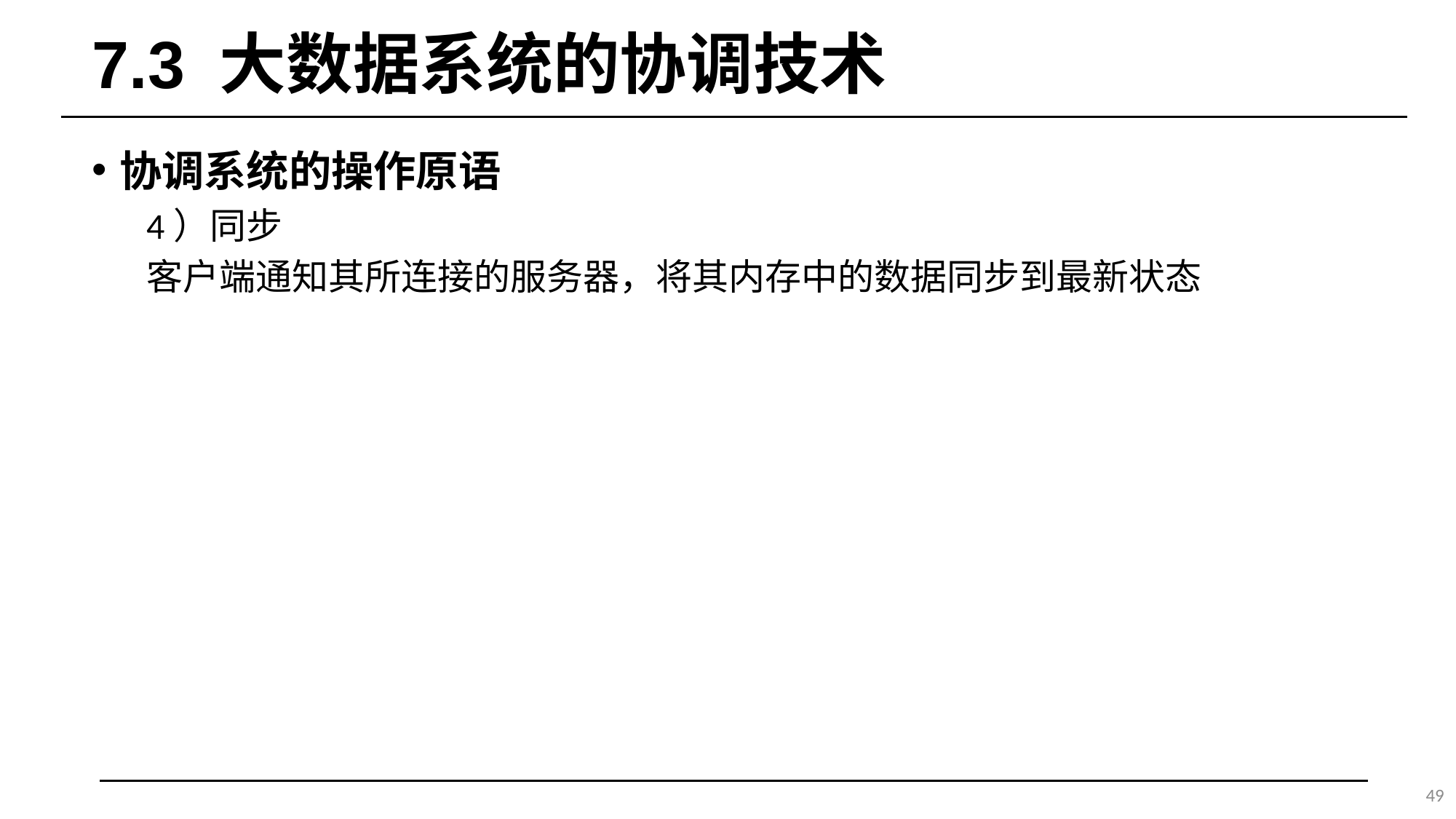

# 7.3 大数据系统的协调技术
协调系统的操作原语
4）同步
客户端通知其所连接的服务器，将其内存中的数据同步到最新状态
49